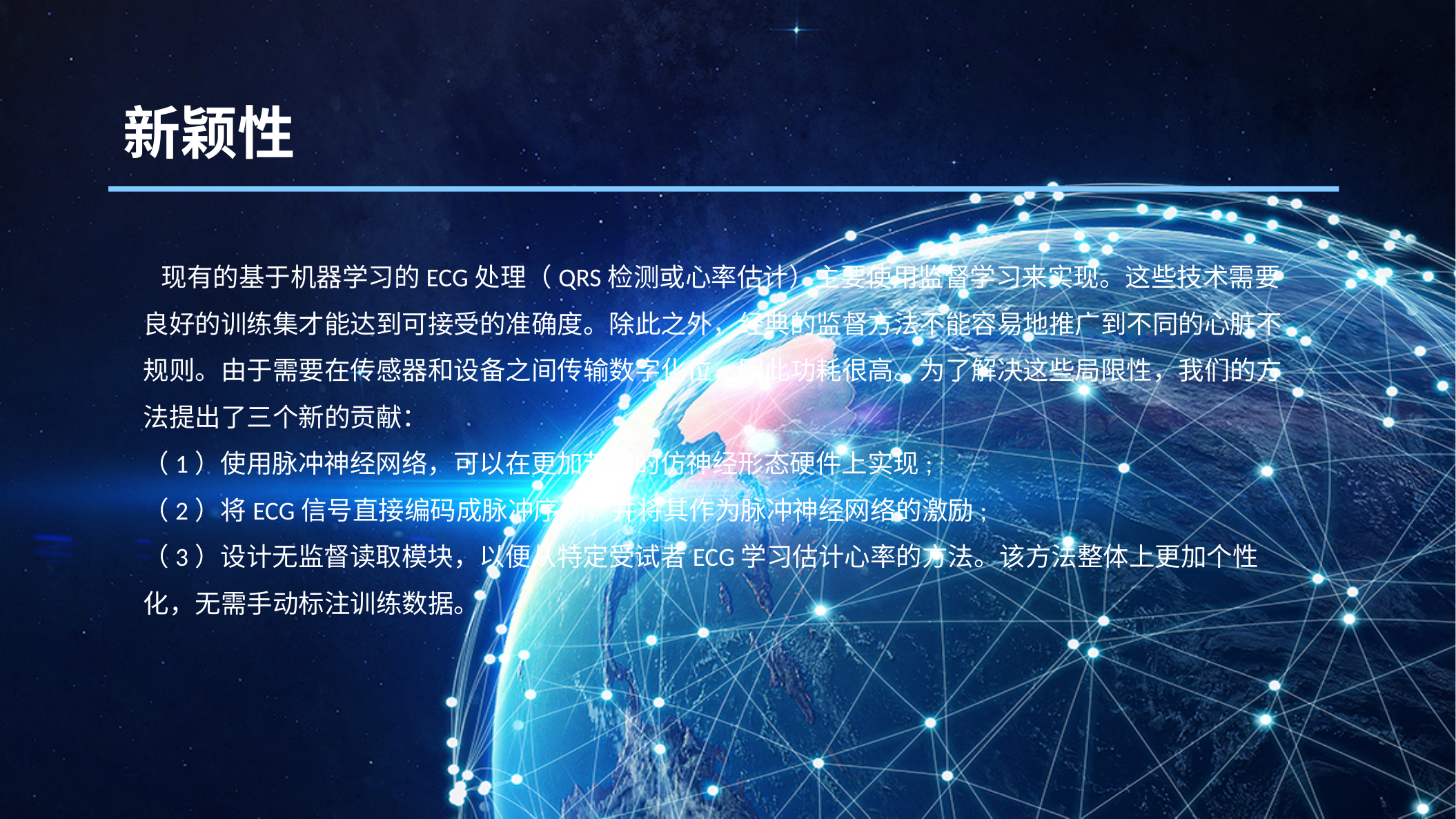

新颖性

  现有的基于机器学习的ECG处理（QRS检测或心率估计）主要使用监督学习来实现。这些技术需要良好的训练集才能达到可接受的准确度。除此之外，经典的监督方法不能容易地推广到不同的心脏不规则。由于需要在传感器和设备之间传输数字化位，因此功耗很高。为了解决这些局限性，我们的方法提出了三个新的贡献：
（1）使用脉冲神经网络，可以在更加节能的仿神经形态硬件上实现;
（2）将ECG信号直接编码成脉冲序列，并将其作为脉冲神经网络的激励;
（3）设计无监督读取模块，以便从特定受试者ECG学习估计心率的方法。该方法整体上更加个性化，无需手动标注训练数据。